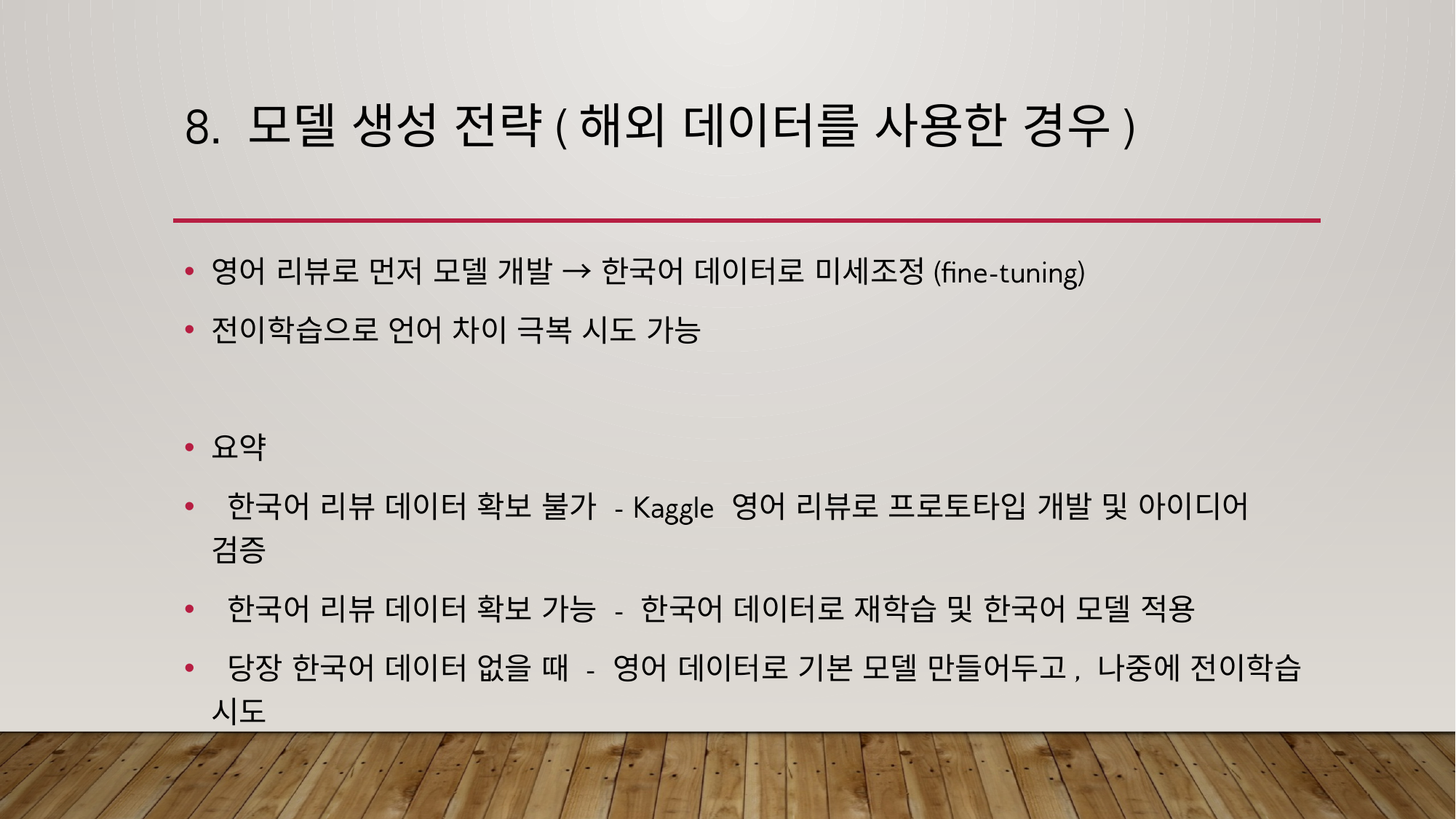

# 8. 모델 생성 전략(해외 데이터를 사용한 경우)
영어 리뷰로 먼저 모델 개발 → 한국어 데이터로 미세조정(fine-tuning)
전이학습으로 언어 차이 극복 시도 가능

요약
 한국어 리뷰 데이터 확보 불가 - Kaggle 영어 리뷰로 프로토타입 개발 및 아이디어 검증
 한국어 리뷰 데이터 확보 가능 - 한국어 데이터로 재학습 및 한국어 모델 적용
 당장 한국어 데이터 없을 때 - 영어 데이터로 기본 모델 만들어두고, 나중에 전이학습 시도